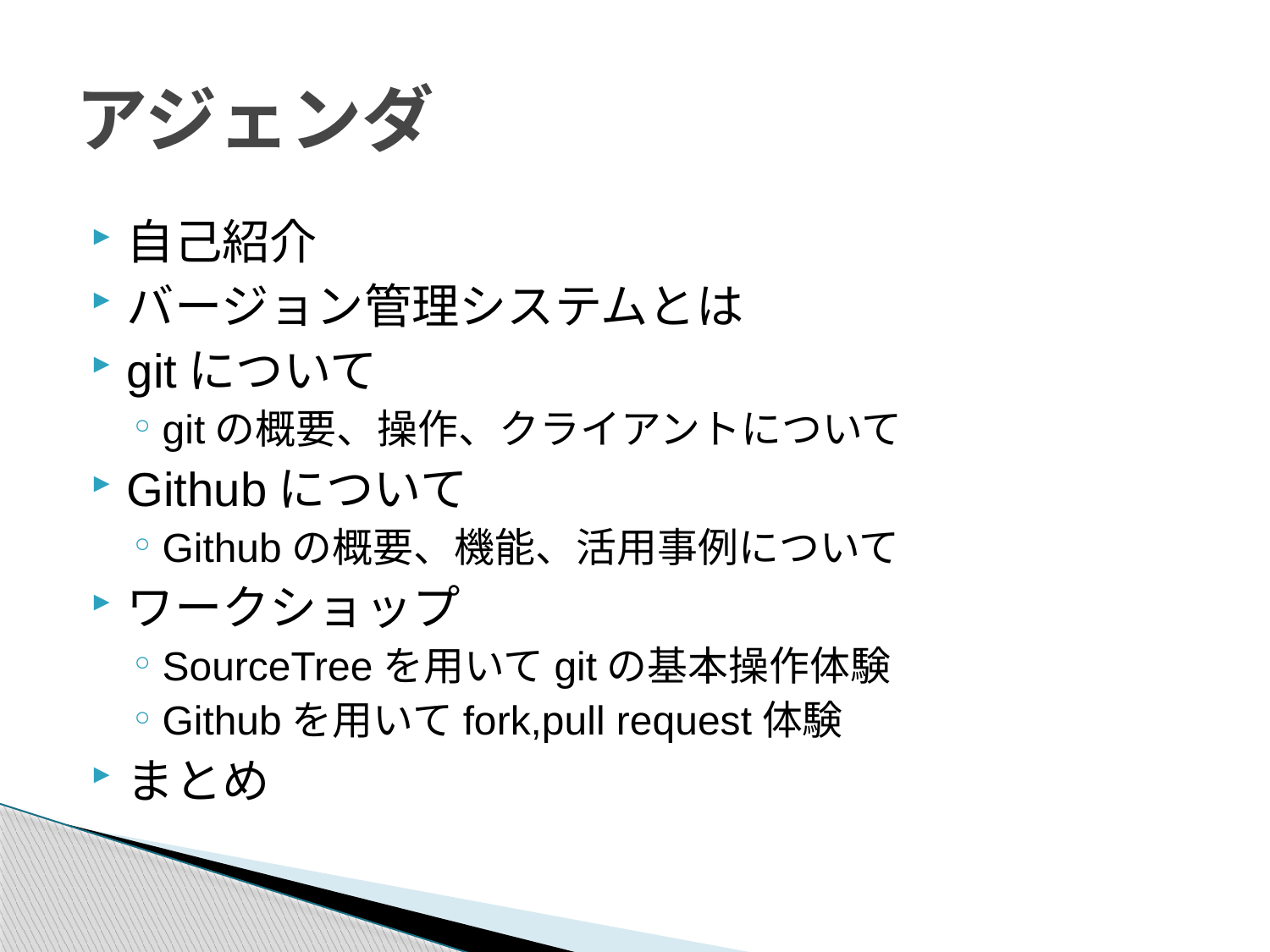

# アジェンダ
自己紹介
バージョン管理システムとは
gitについて
gitの概要、操作、クライアントについて
Githubについて
Githubの概要、機能、活用事例について
ワークショップ
SourceTreeを用いてgitの基本操作体験
Githubを用いてfork,pull request体験
まとめ